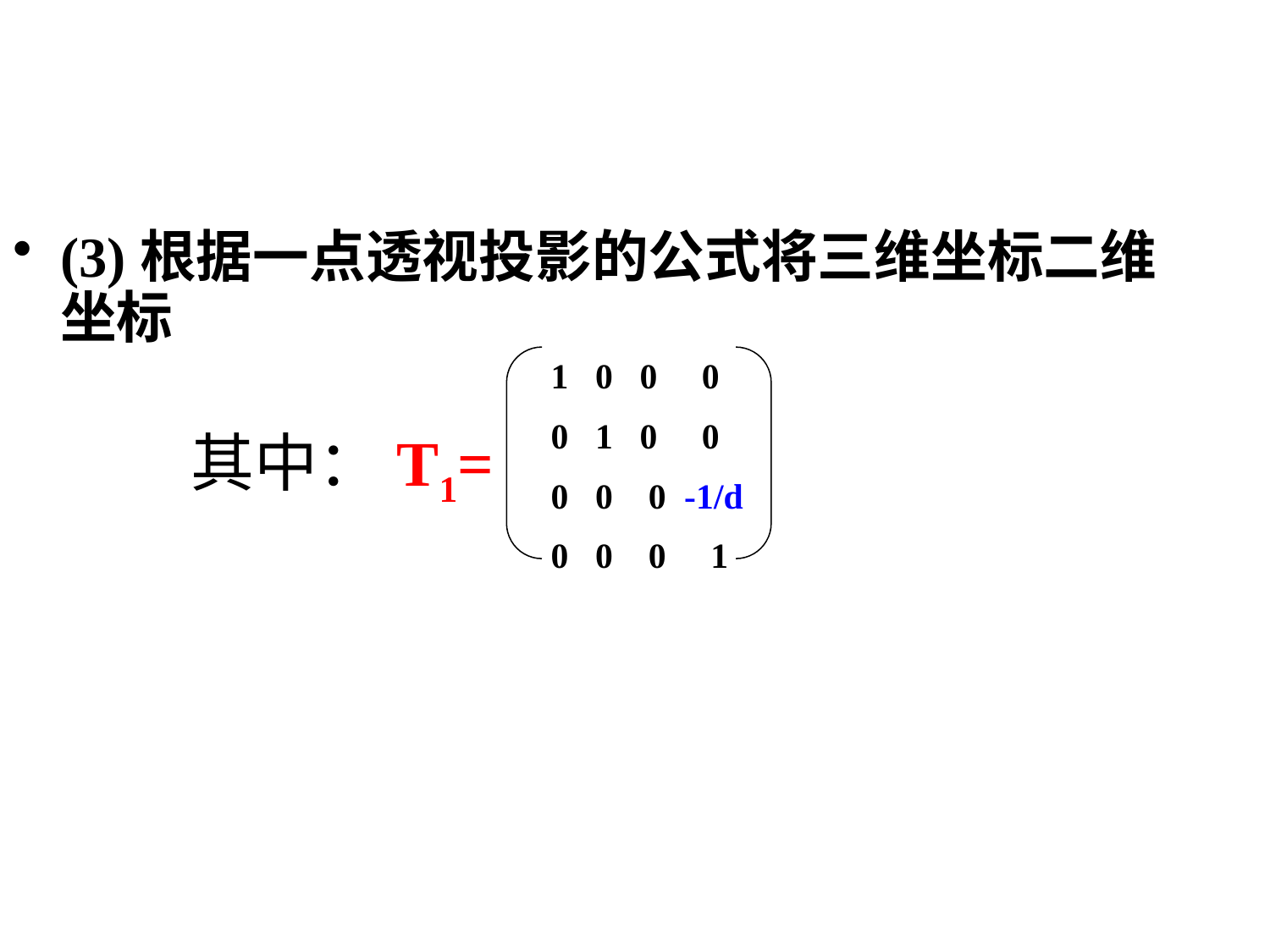

#
(3)根据一点透视投影的公式将三维坐标二维坐标

1   0   0     0
0   1   0     0
0   0    0  -1/d
0   0    0     1
其中：T1=